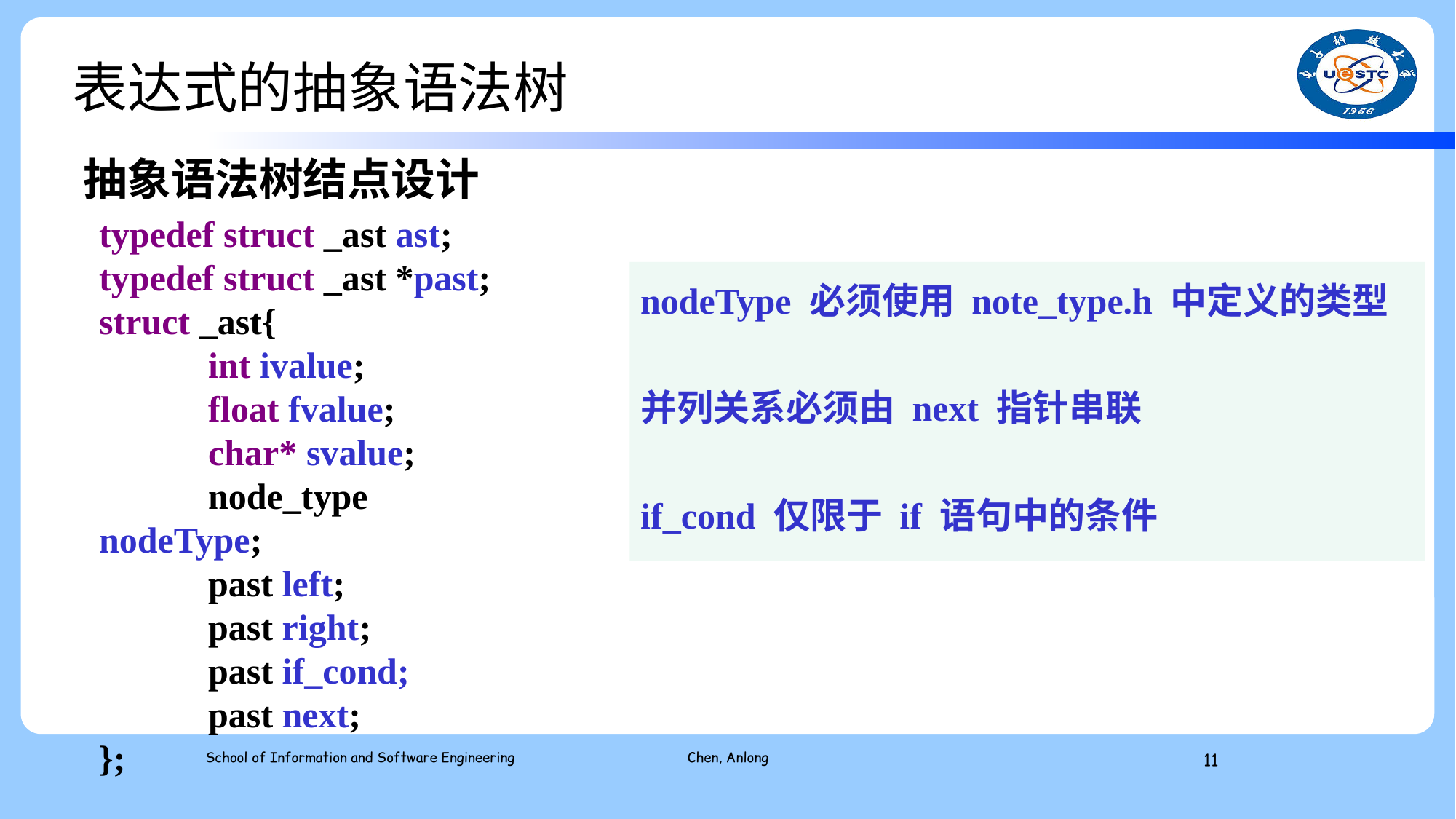

表达式的抽象语法树
抽象语法树结点设计

typedef struct _ast ast;
typedef struct _ast *past;
struct _ast{
	int ivalue;
	float fvalue;
	char* svalue;
	node_type nodeType;
	past left;
	past right;
	past if_cond;
	past next;
};
nodeType 必须使用 note_type.h 中定义的类型

并列关系必须由 next 指针串联

if_cond 仅限于 if 语句中的条件
  School of Information and Software Engineering
Chen, Anlong
11